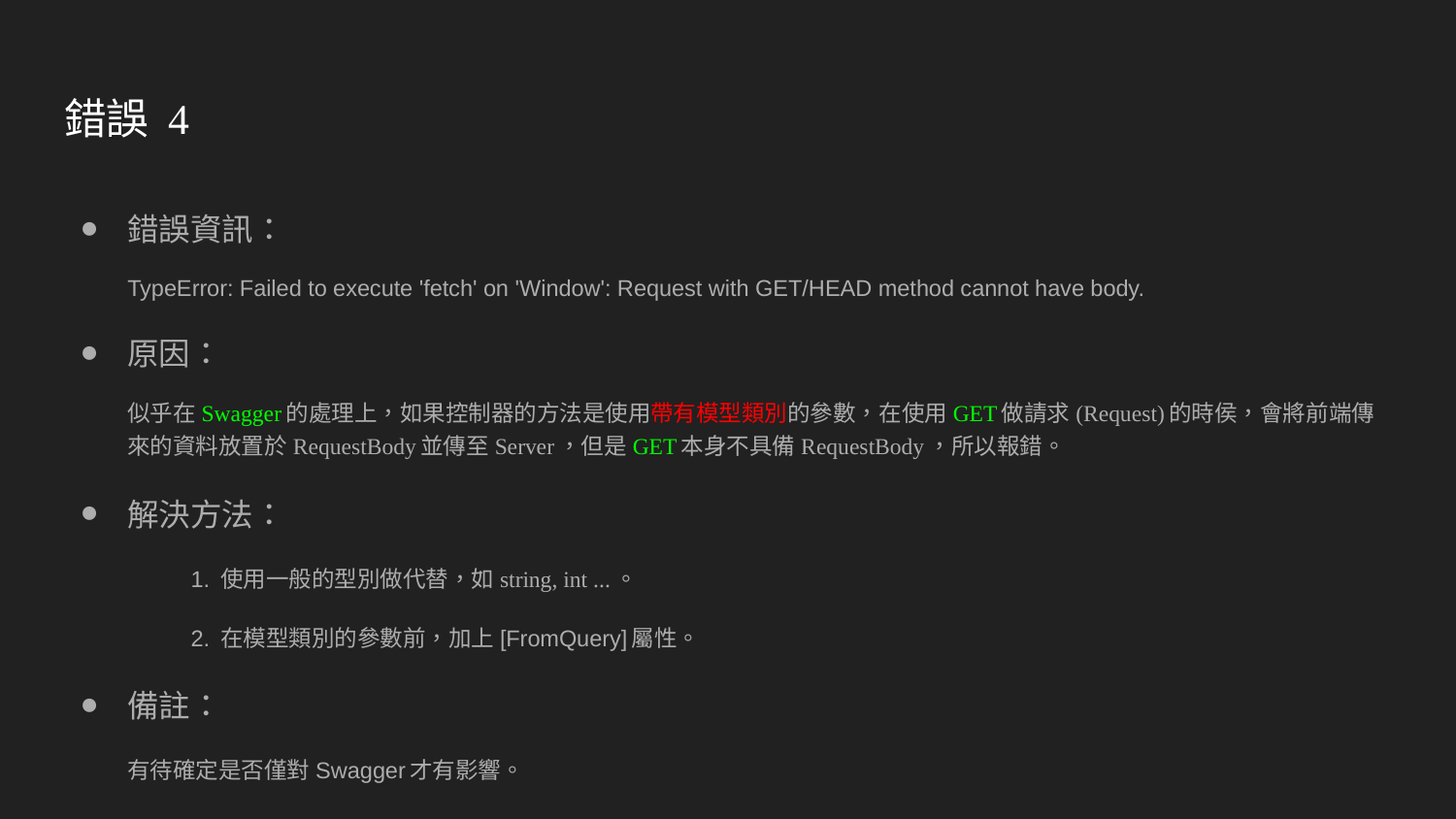

# 錯誤 4
錯誤資訊：
TypeError: Failed to execute 'fetch' on 'Window': Request with GET/HEAD method cannot have body.
原因：
似乎在Swagger的處理上，如果控制器的方法是使用帶有模型類別的參數，在使用GET做請求(Request)的時侯，會將前端傳來的資料放置於RequestBody並傳至Server，但是GET本身不具備RequestBody，所以報錯。
解決方法：
	1. 使用一般的型別做代替，如string, int ...。
	2. 在模型類別的參數前，加上[FromQuery]屬性。
備註：
有待確定是否僅對Swagger才有影響。